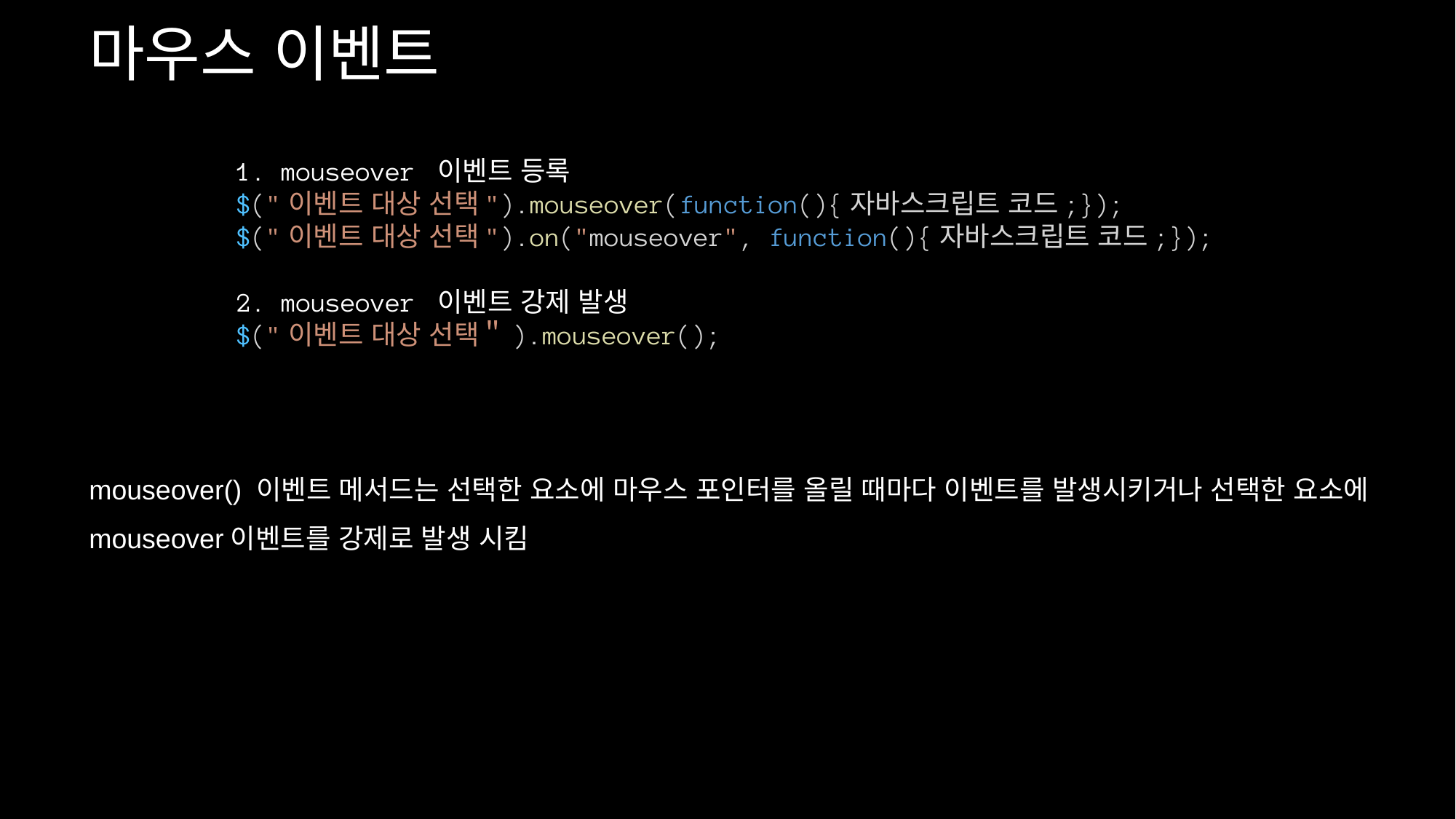

마우스 이벤트
1. mouseover 이벤트 등록
$("이벤트 대상 선택").mouseover(function(){자바스크립트 코드;});
$("이벤트 대상 선택").on("mouseover", function(){자바스크립트 코드;});

2. mouseover 이벤트 강제 발생
$("이벤트 대상 선택＂).mouseover();
mouseover() 이벤트 메서드는 선택한 요소에 마우스 포인터를 올릴 때마다 이벤트를 발생시키거나 선택한 요소에 mouseover이벤트를 강제로 발생 시킴